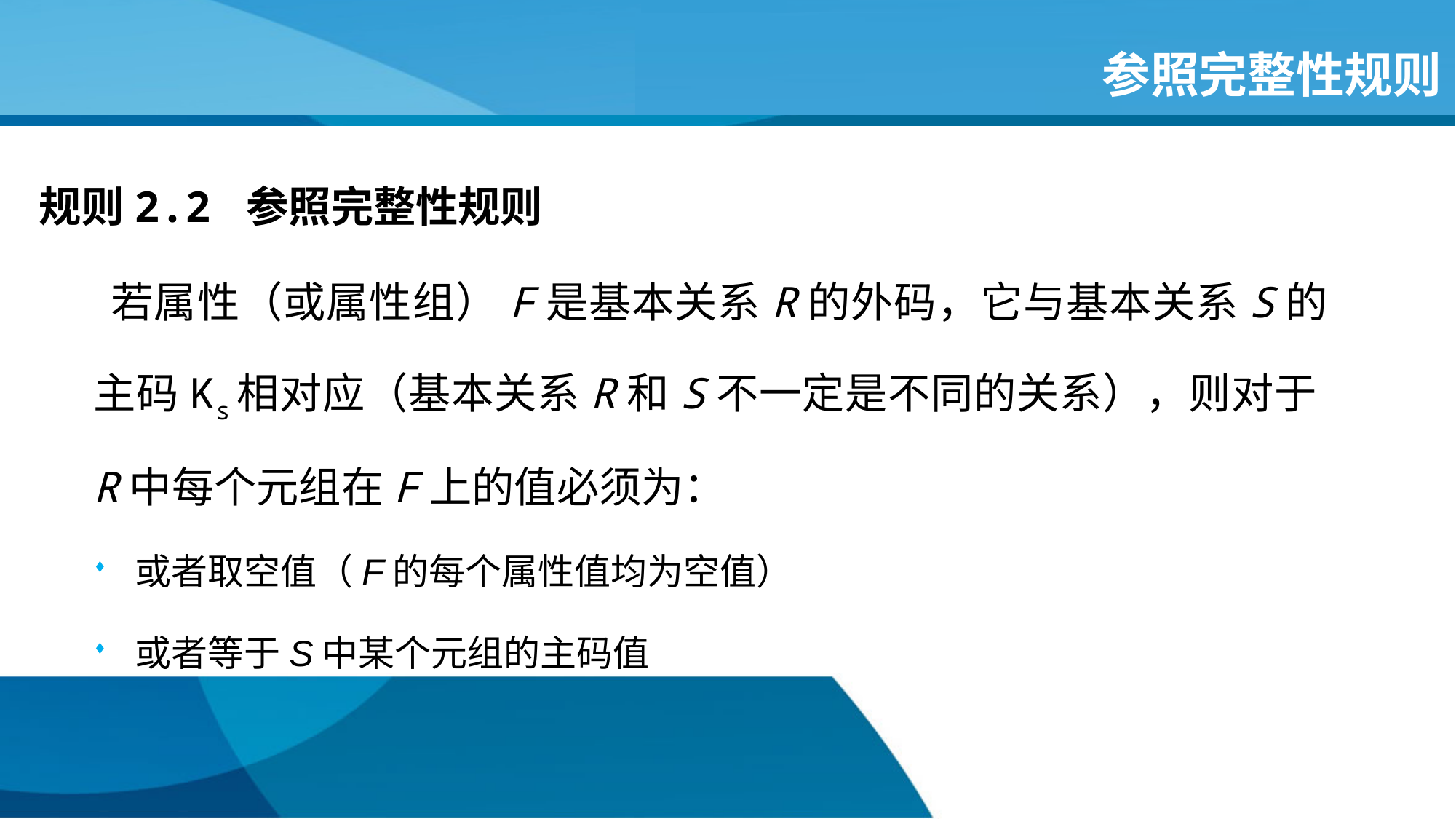

# 参照完整性规则
规则2.2 参照完整性规则
      若属性（或属性组）F是基本关系R的外码，它与基本关系S的主码Ks相对应（基本关系R和S不一定是不同的关系），则对于R中每个元组在F上的值必须为：
或者取空值（F的每个属性值均为空值）
或者等于S中某个元组的主码值